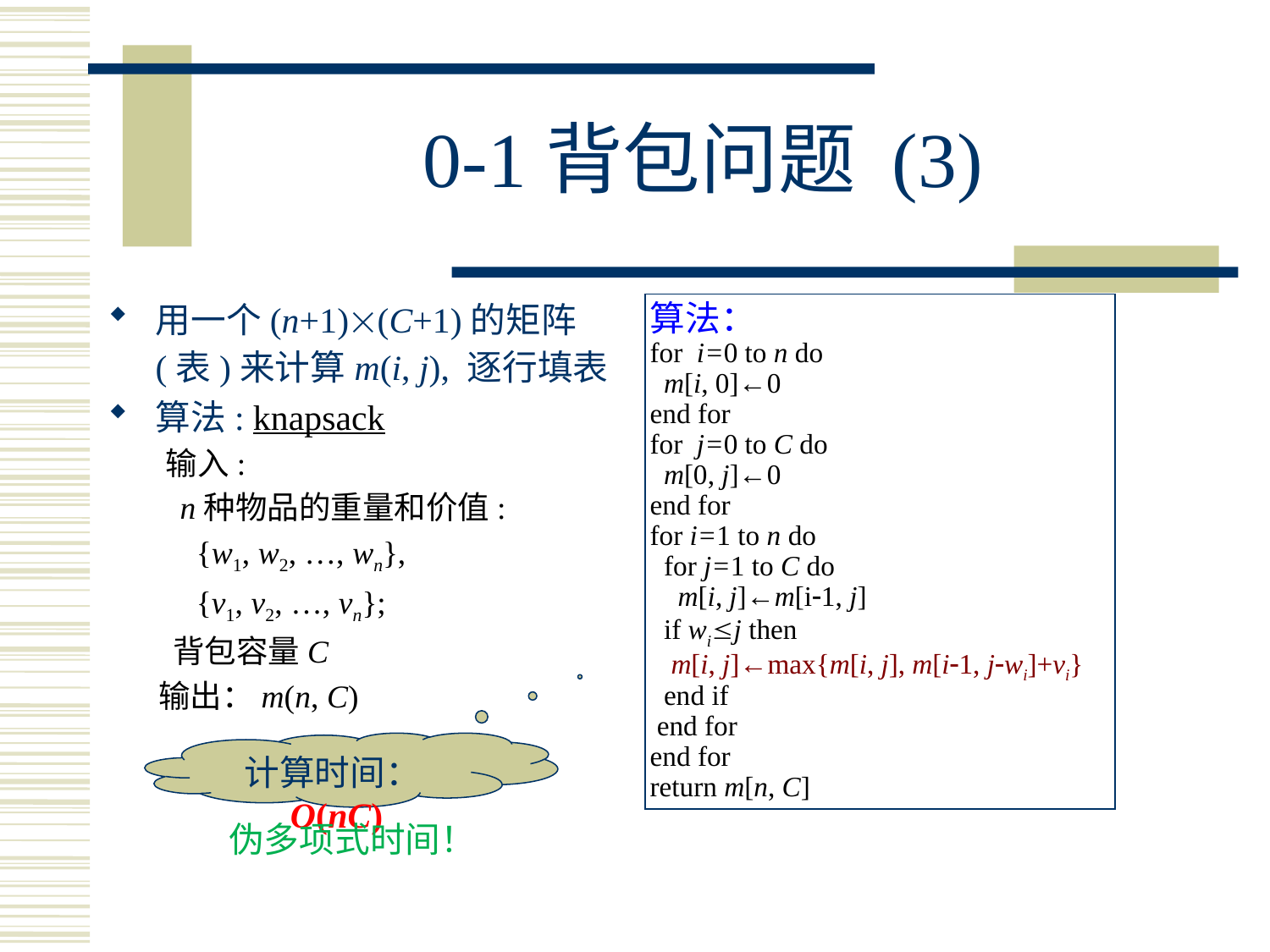

# 0-1背包问题 (3)
用一个(n+1)×(C+1)的矩阵(表)来计算m(i, j), 逐行填表
算法: knapsack
       输入:
         n种物品的重量和价值:
           {w1, w2, …, wn},
           {v1, v2, …, vn};
        背包容量C
      输出：m(n, C)

算法：
for  i=0 to n do
  m[i, 0]←0
end for
for  j=0 to C do
  m[0, j]←0
end for
for i=1 to n do
  for j=1 to C do
    m[i, j]←m[i−1, j]
  if wi≤j then
   m[i, j]←max{m[i, j], m[i−1, j−wi]+vi}
  end if
 end for
end for
return m[n, C]
计算时间：O(nC)

    伪多项式时间！